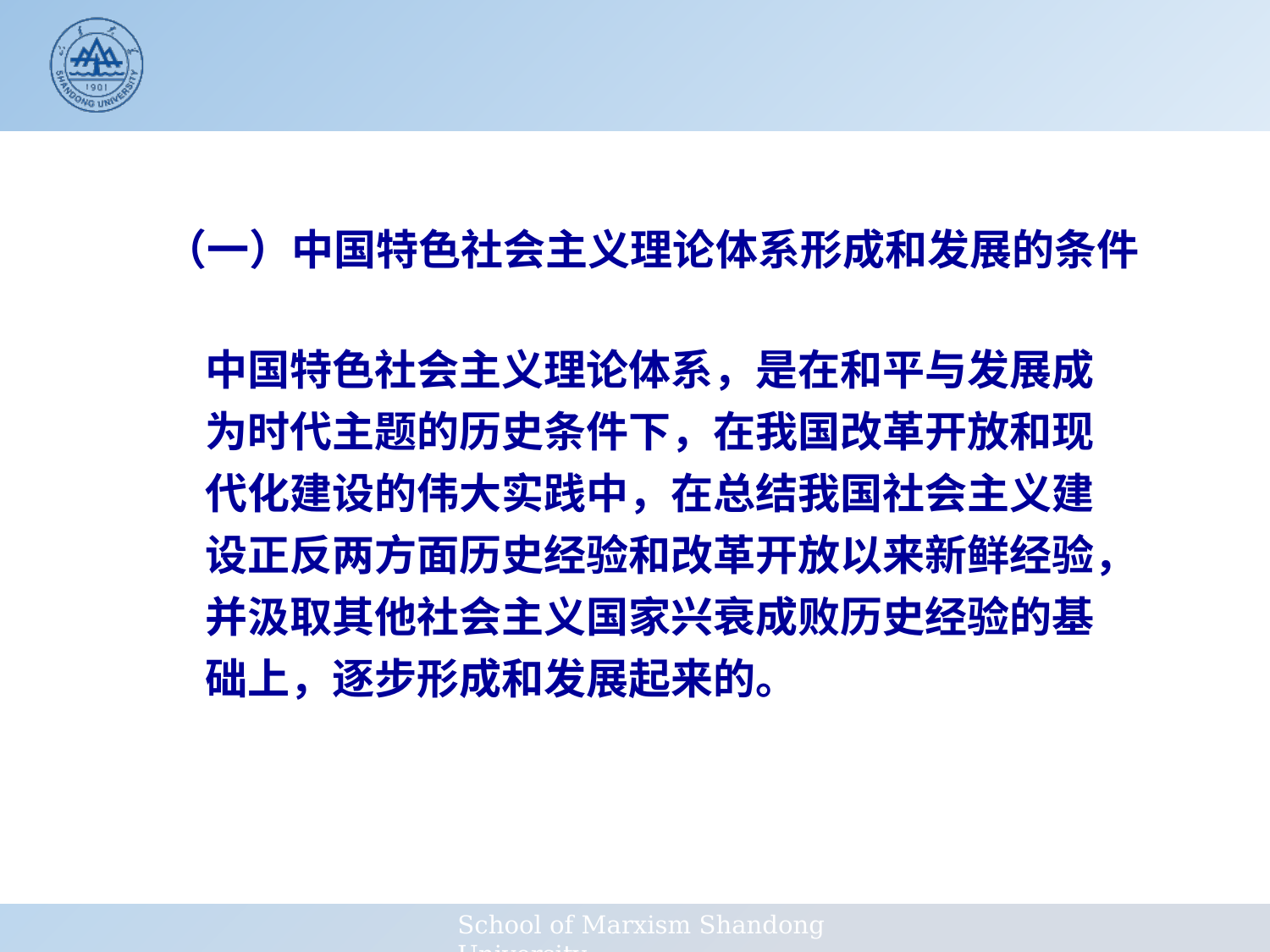

（一）中国特色社会主义理论体系形成和发展的条件
中国特色社会主义理论体系，是在和平与发展成为时代主题的历史条件下，在我国改革开放和现代化建设的伟大实践中，在总结我国社会主义建设正反两方面历史经验和改革开放以来新鲜经验，并汲取其他社会主义国家兴衰成败历史经验的基础上，逐步形成和发展起来的。